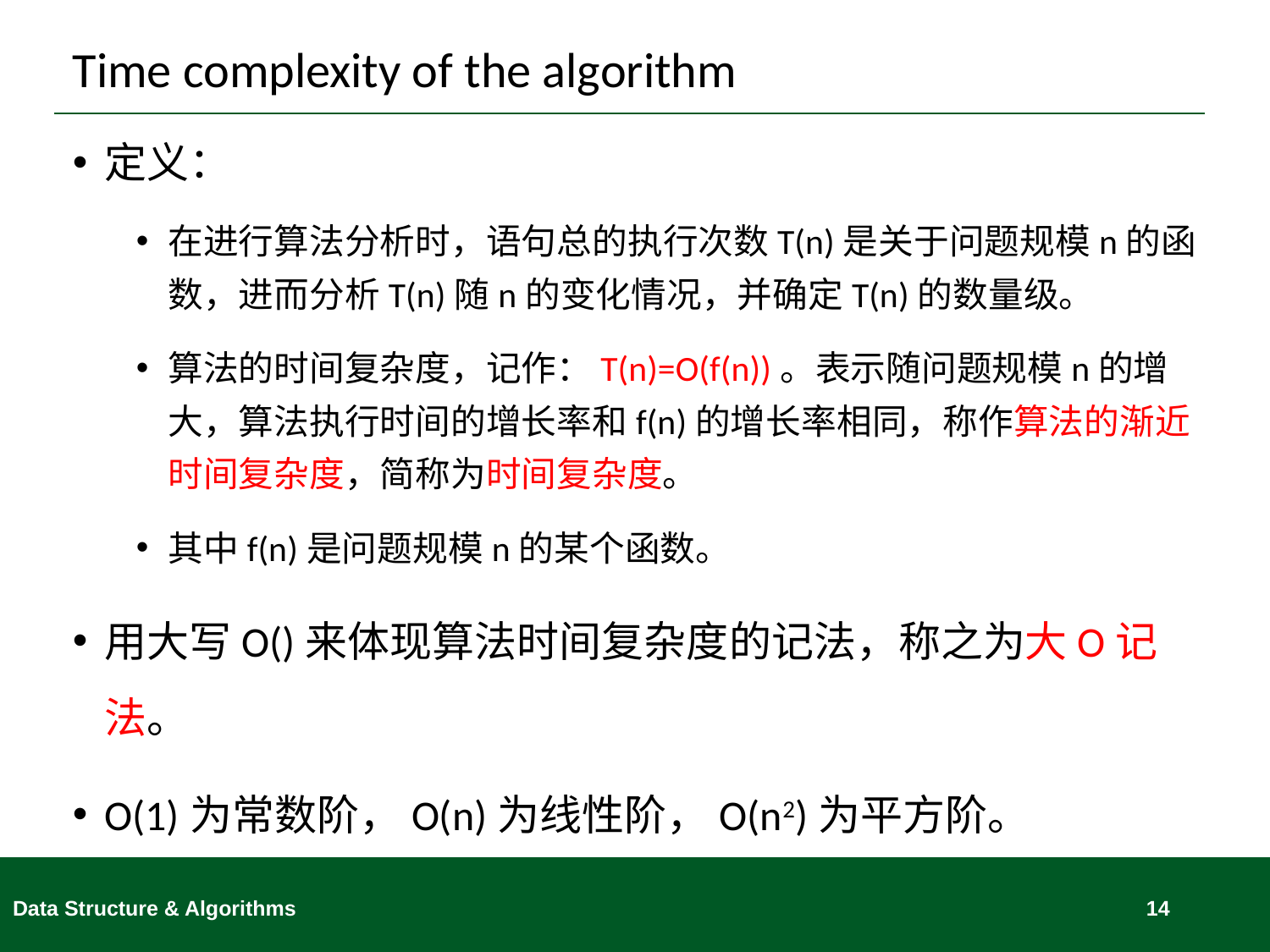

# Time complexity of the algorithm
定义：
在进行算法分析时，语句总的执行次数T(n)是关于问题规模n的函数，进而分析T(n)随n的变化情况，并确定T(n)的数量级。
算法的时间复杂度，记作：T(n)=O(f(n))。表示随问题规模n的增大，算法执行时间的增长率和f(n)的增长率相同，称作算法的渐近时间复杂度，简称为时间复杂度。
其中f(n)是问题规模n的某个函数。
用大写O()来体现算法时间复杂度的记法，称之为大O记法。
O(1)为常数阶，O(n)为线性阶，O(n2)为平方阶。
Data Structure & Algorithms
14